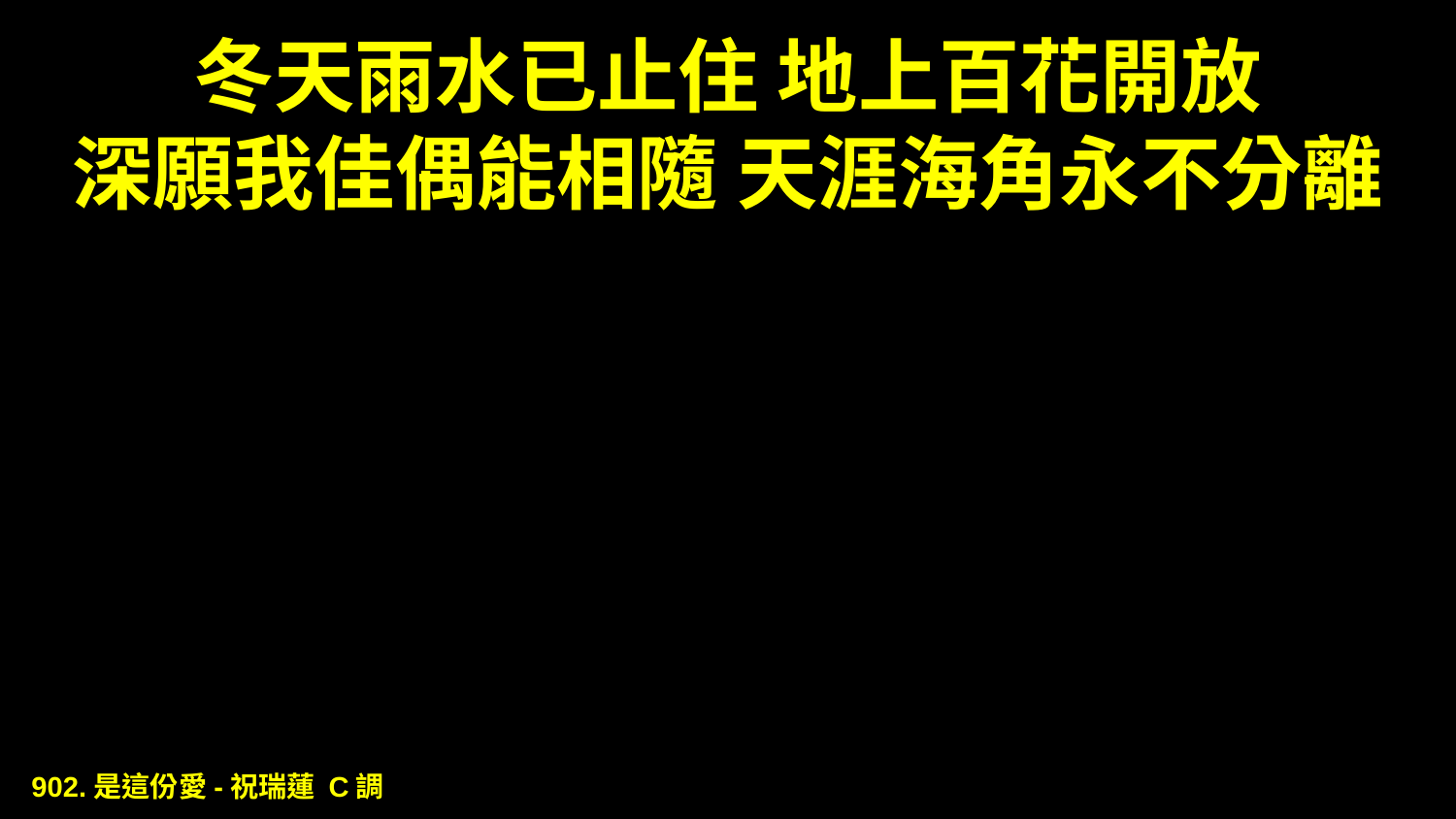

# 冬天雨水已止住 地上百花開放 深願我佳偶能相隨 天涯海角永不分離
902.是這份愛-祝瑞蓮 C調